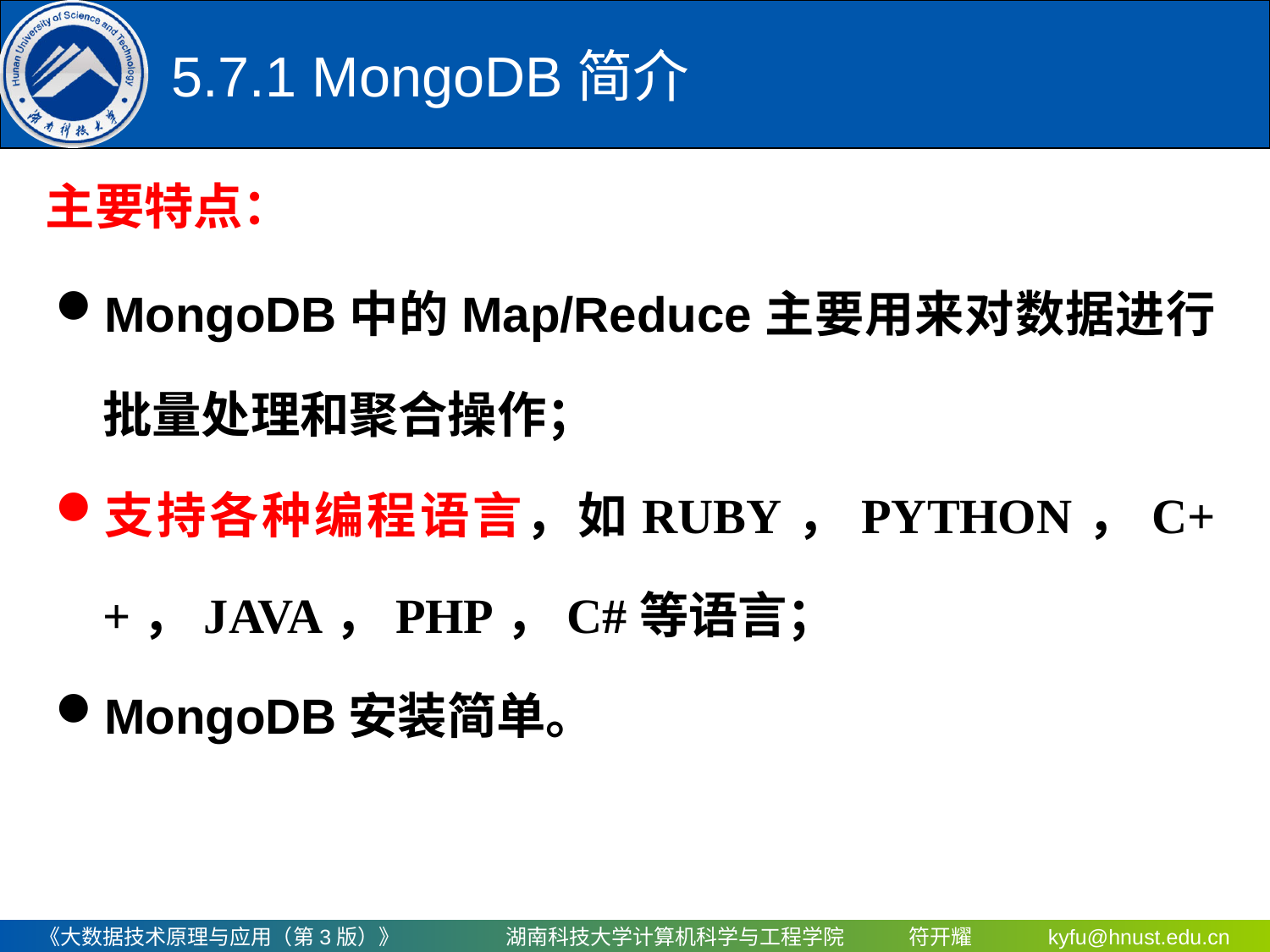

5.7.1 MongoDB简介
主要特点：
MongoDB中的Map/Reduce主要用来对数据进行批量处理和聚合操作；
支持各种编程语言，如RUBY，PYTHON，C++，JAVA，PHP，C#等语言；
MongoDB安装简单。